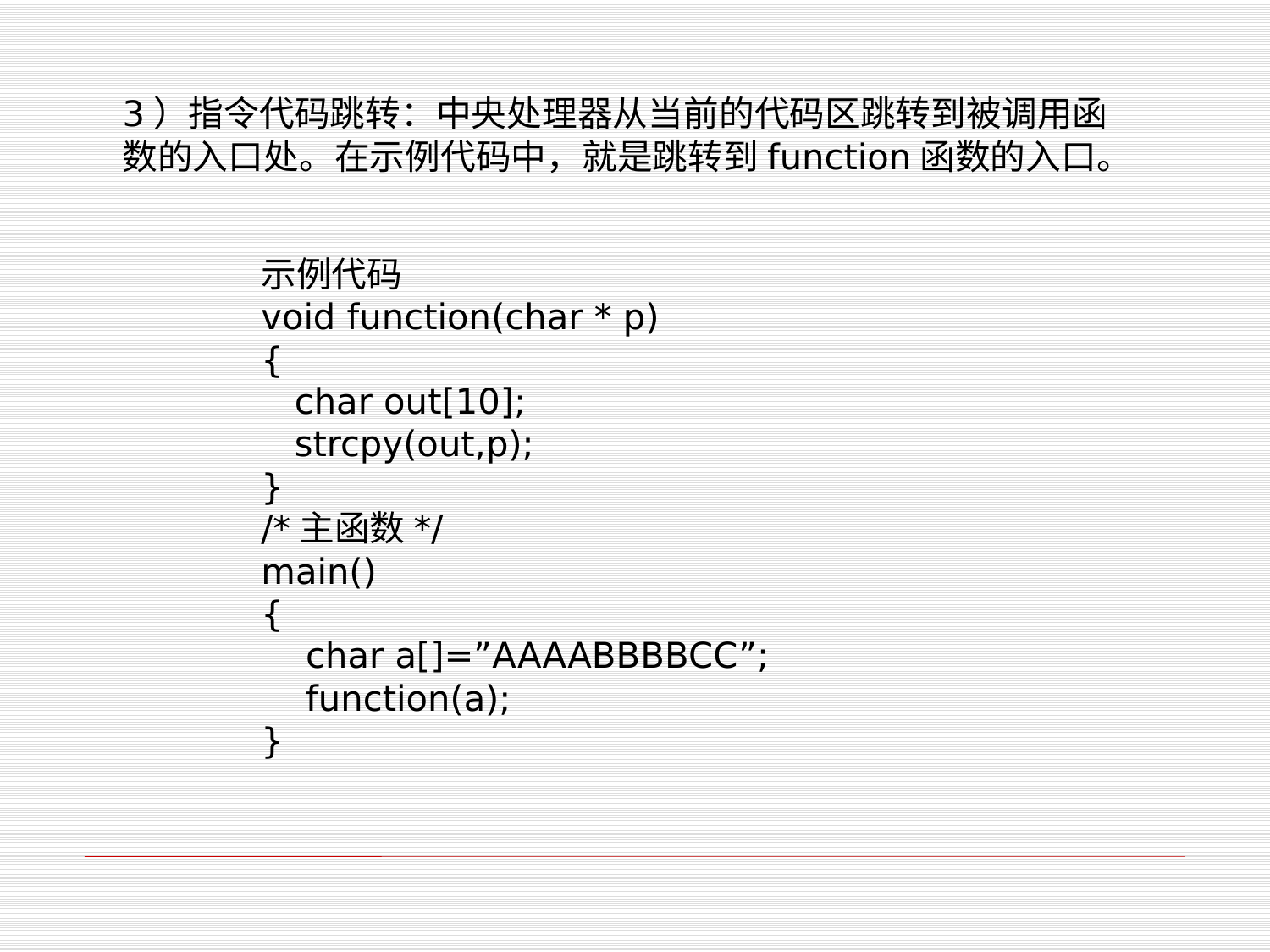

3）指令代码跳转：中央处理器从当前的代码区跳转到被调用函数的入口处。在示例代码中，就是跳转到function函数的入口。
示例代码void function(char * p) {    char out[10];    strcpy(out,p); } /*主函数*/main() {      char a[]=”AAAABBBBCC”;     function(a); }